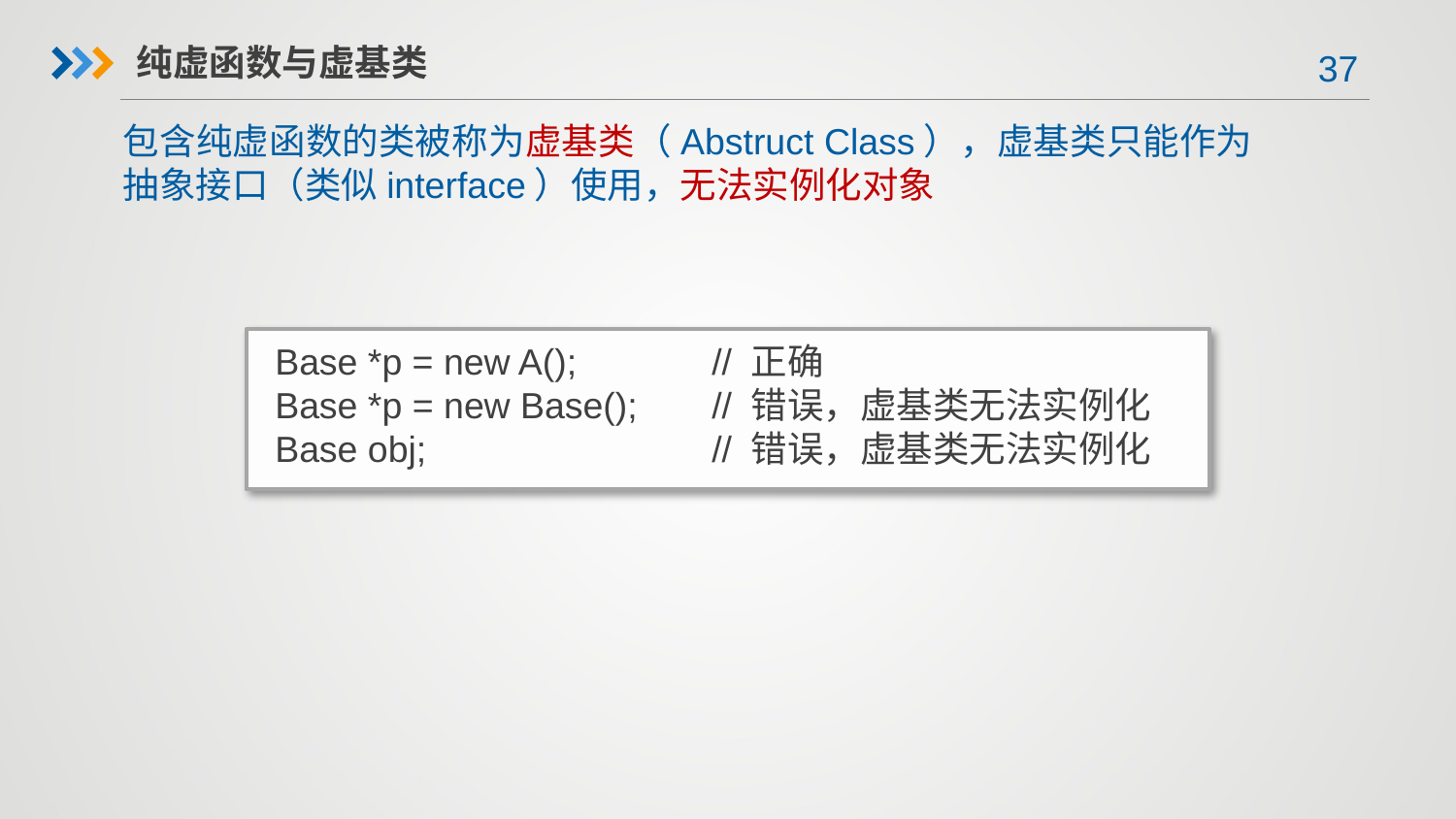

纯虚函数与虚基类
包含纯虚函数的类被称为虚基类（Abstruct Class），虚基类只能作为抽象接口（类似interface）使用，无法实例化对象

Base *p = new A();	// 正确
Base *p = new Base();	// 错误，虚基类无法实例化
Base obj;		// 错误，虚基类无法实例化